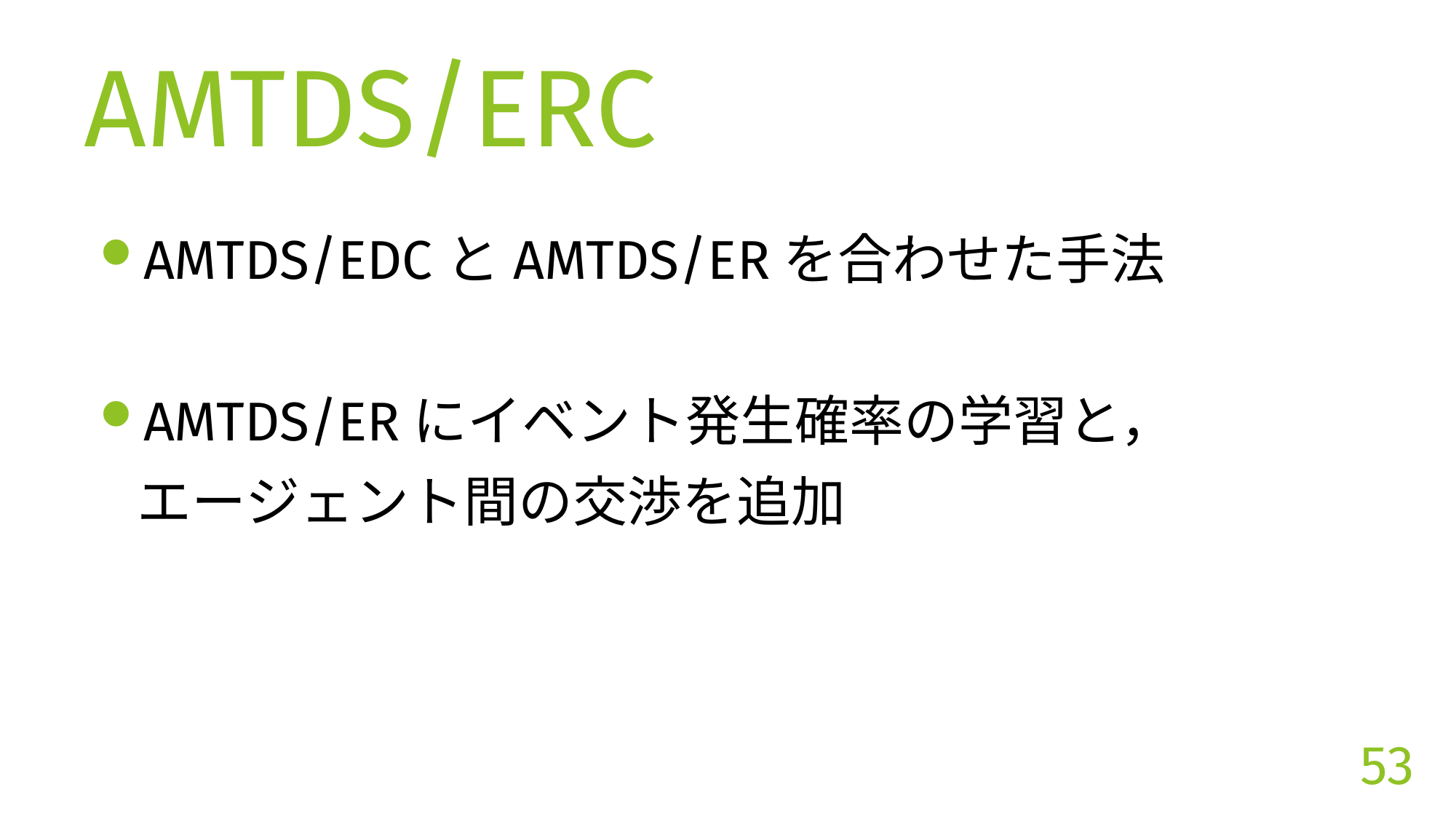

AMTDS/ERC
AMTDS/EDCとAMTDS/ERを合わせた手法

AMTDS/ERにイベント発生確率の学習と，
  エージェント間の交渉を追加
53
53